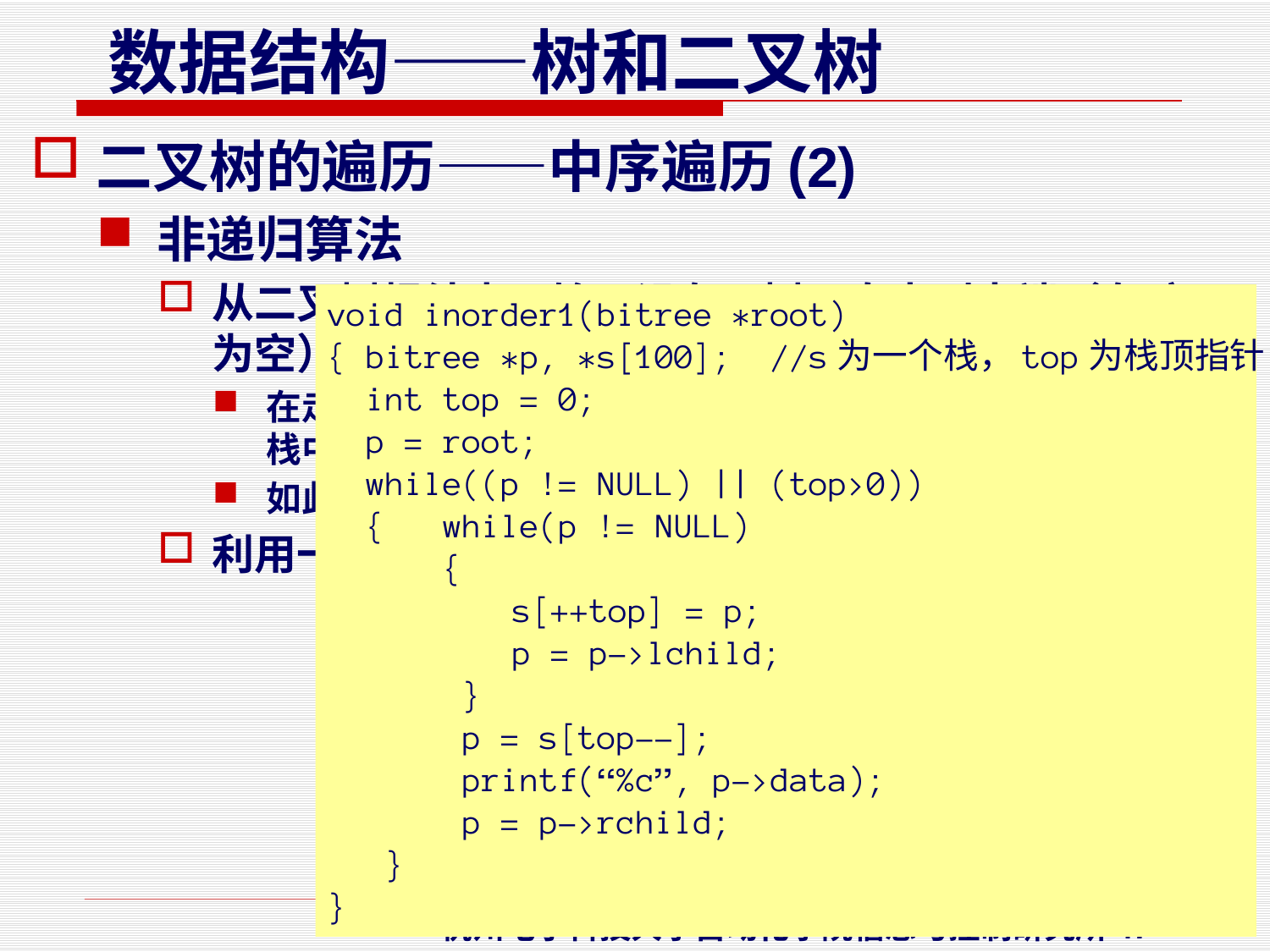

二叉树的遍历——中序遍历(2)
非递归算法
从二叉树根结点开始，沿左子树一直走到末端（左孩子为空）为止
在走的过程中，把依次遇到的结点进栈，待左子树为空时，从栈中退出结点并访问，然后再转向它的右子树
如此重复，直到栈空或指针为空止
利用一个一维数组作为栈，来存储二叉链表中结点
void inorder1(bitree *root)
{ bitree *p, *s[100];  //s为一个栈，top为栈顶指针
  int top = 0;
  p = root;
  while((p != NULL) || (top>0))
  {   while(p != NULL)
      {
	   s[++top] = p;
	   p = p->lchild;
       }
       p = s[top--];
       printf(“%c”, p->data);
       p = p->rchild;
   }
}